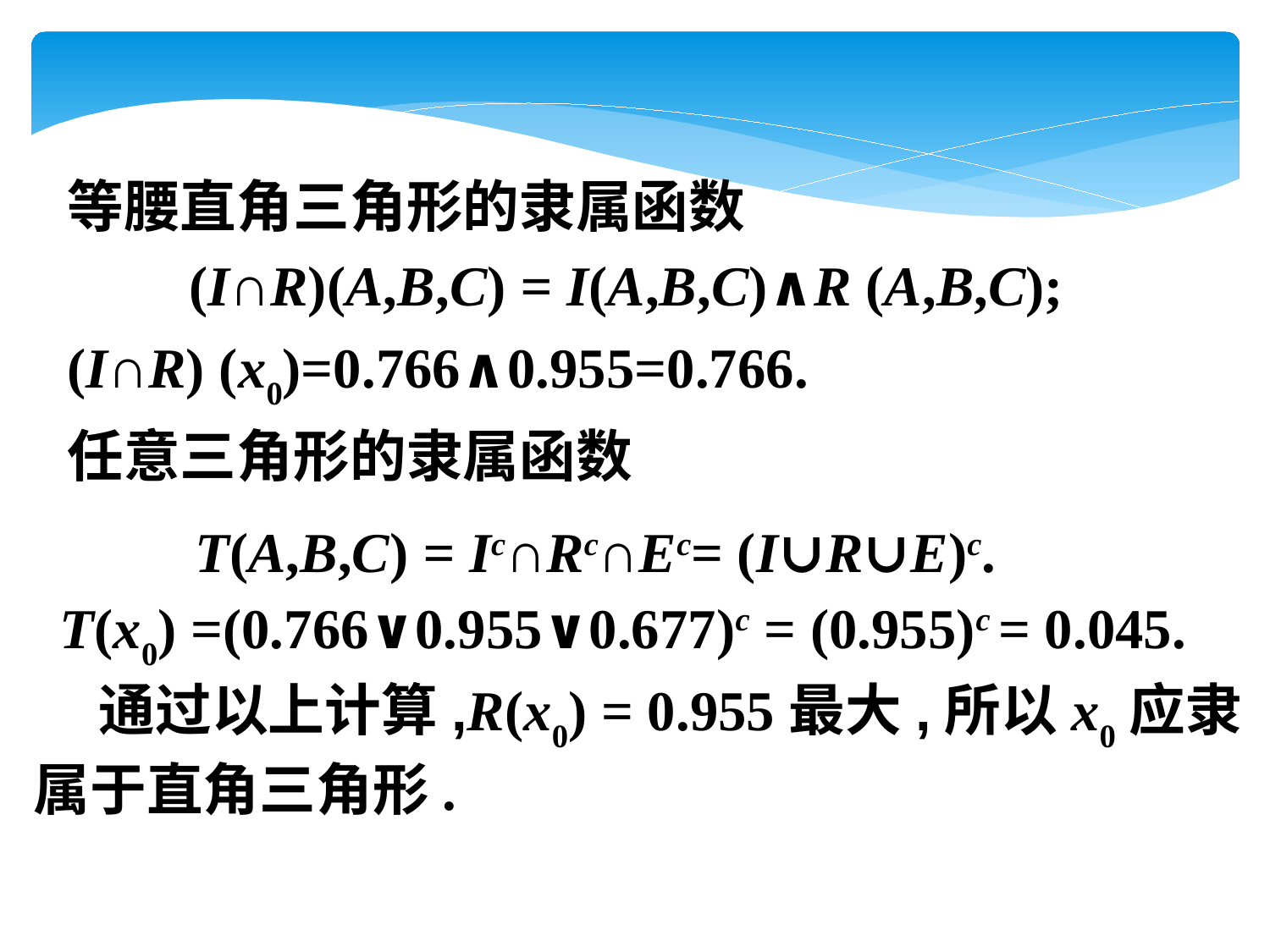

等腰直角三角形的隶属函数
(I∩R)(A,B,C) = I(A,B,C)∧R (A,B,C);
(I∩R) (x0)=0.766∧0.955=0.766.
任意三角形的隶属函数
         T(A,B,C) = Ic∩Rc∩Ec= (I∪R∪E)c.
T(x0) =(0.766∨0.955∨0.677)c = (0.955)c = 0.045.
    通过以上计算,R(x0) = 0.955最大,所以x0应隶属于直角三角形.